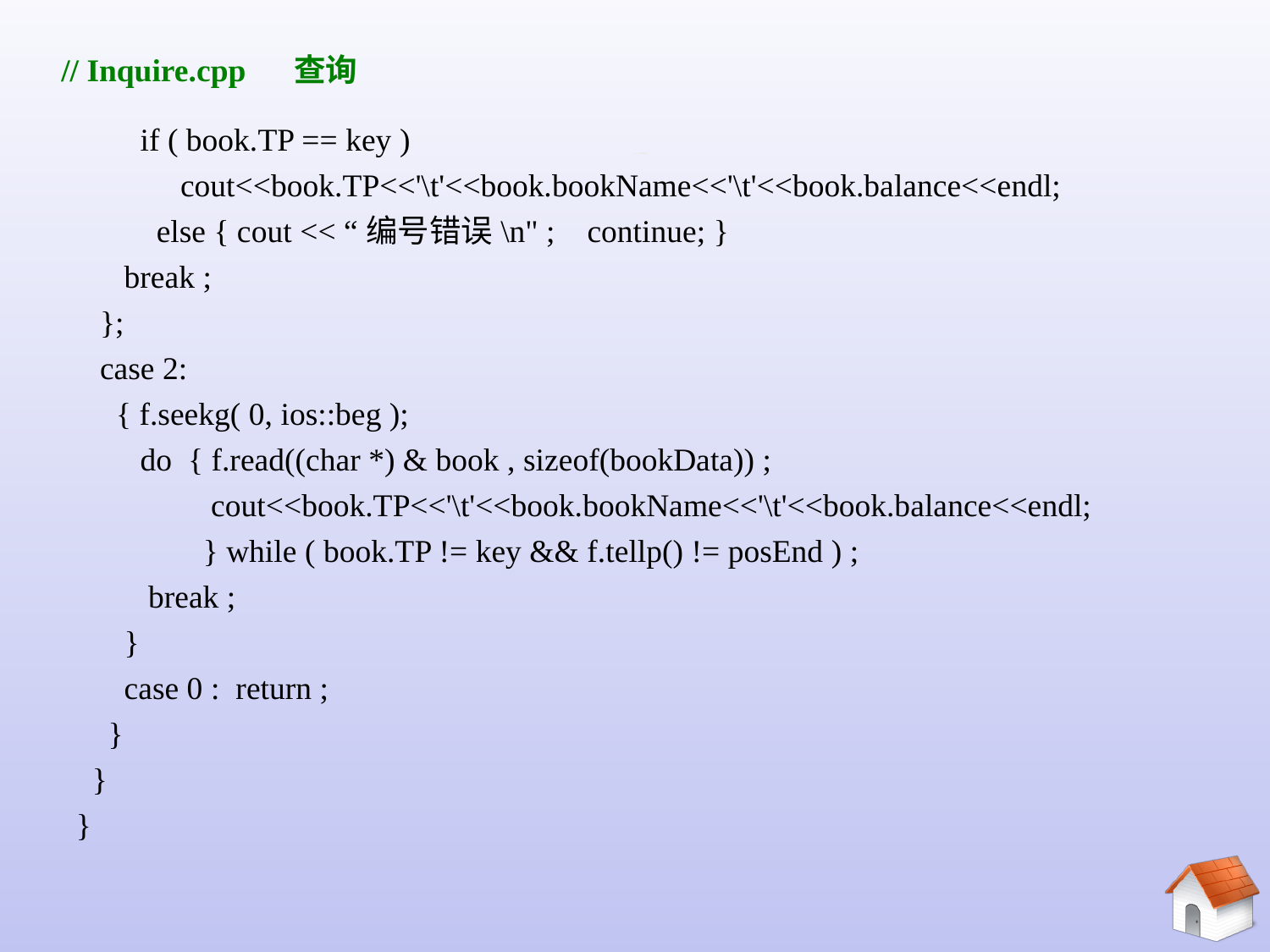

// Inquire.cpp     查询
# 10.5.4  二进制文件
        if ( book.TP == key )
             cout<<book.TP<<'\t'<<book.bookName<<'\t'<<book.balance<<endl;
          else { cout << “编号错误\n" ;    continue; }
      break ;
   };
   case 2:
     { f.seekg( 0, ios::beg );
        do  { f.read((char *) & book , sizeof(bookData)) ;
	 cout<<book.TP<<'\t'<<book.bookName<<'\t'<<book.balance<<endl;
	} while ( book.TP != key && f.tellp() != posEnd ) ;
         break ;
      }
      case 0 :  return ;
    }
  }
}